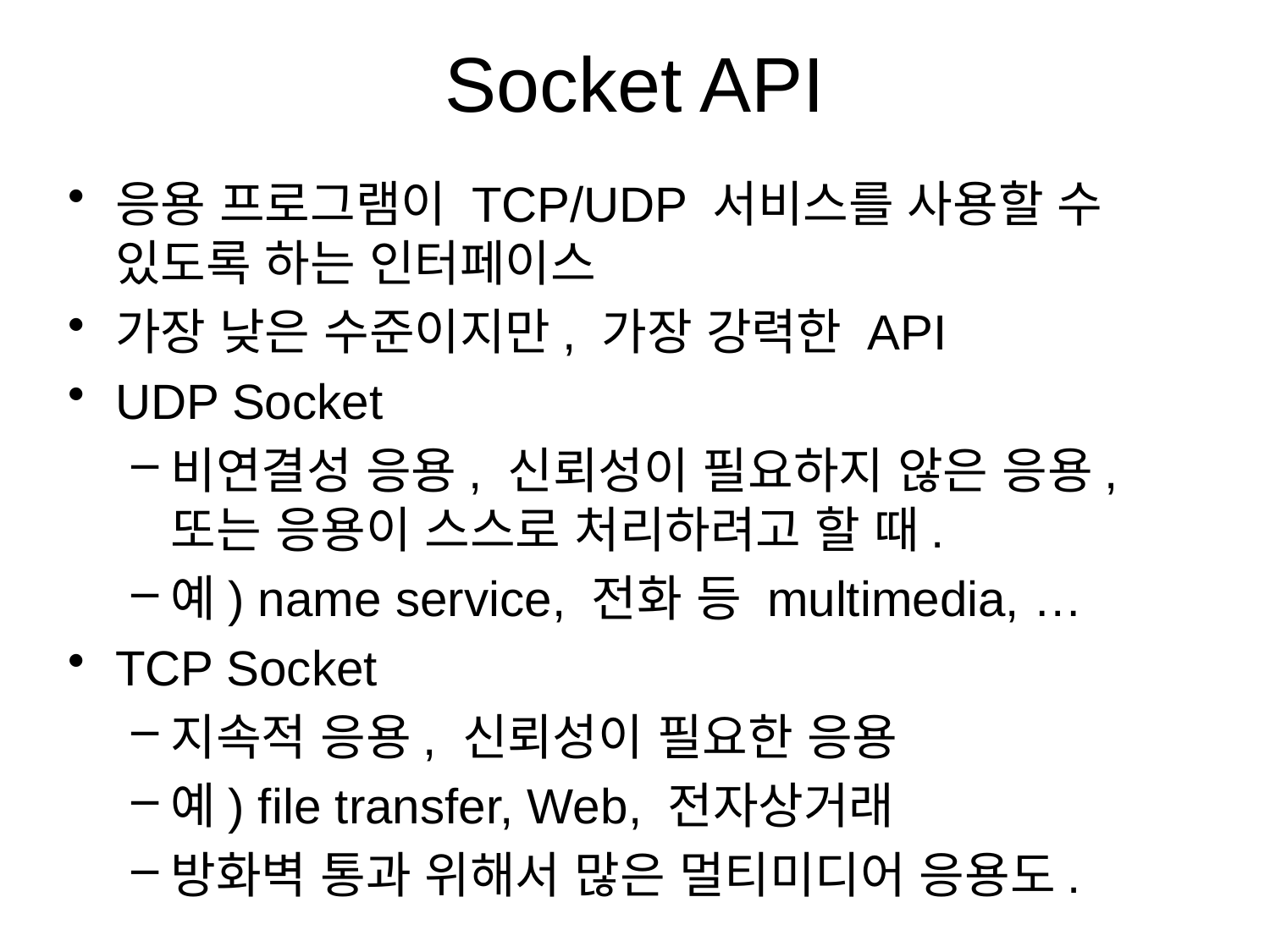

# Socket API
응용 프로그램이 TCP/UDP 서비스를 사용할 수 있도록 하는 인터페이스
가장 낮은 수준이지만, 가장 강력한 API
UDP Socket
비연결성 응용, 신뢰성이 필요하지 않은 응용, 또는 응용이 스스로 처리하려고 할 때.
예) name service, 전화 등 multimedia, …
TCP Socket
지속적 응용, 신뢰성이 필요한 응용
예) file transfer, Web, 전자상거래
방화벽 통과 위해서 많은 멀티미디어 응용도.